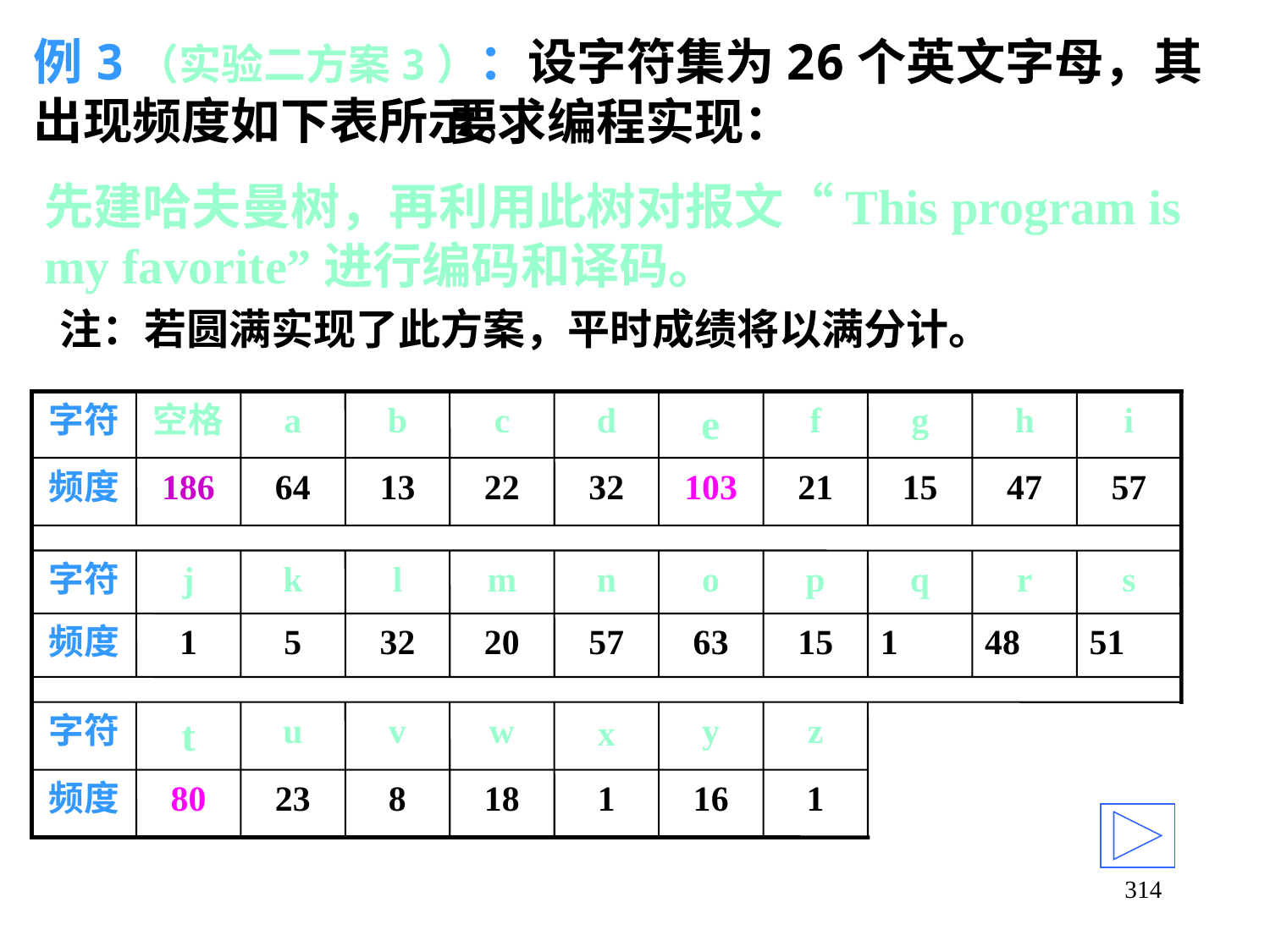

# 例3（实验二方案3）：设字符集为26个英文字母，其出现频度如下表所示。
要求编程实现：
先建哈夫曼树，再利用此树对报文“This program is my favorite”进行编码和译码。
注：若圆满实现了此方案，平时成绩将以满分计。
字符

空格

a

b

c

d

e

f

g

h

i

频度

186
64
13
22
32
103
21
15
47
57

字符

j

k

l

m

n

o

p

q

r

s

频度

1
5
32
20
57
63
15
1
48
51

字符

t

u

v

w

y

z

x
频度

80
23
8
18
1
16
1

314